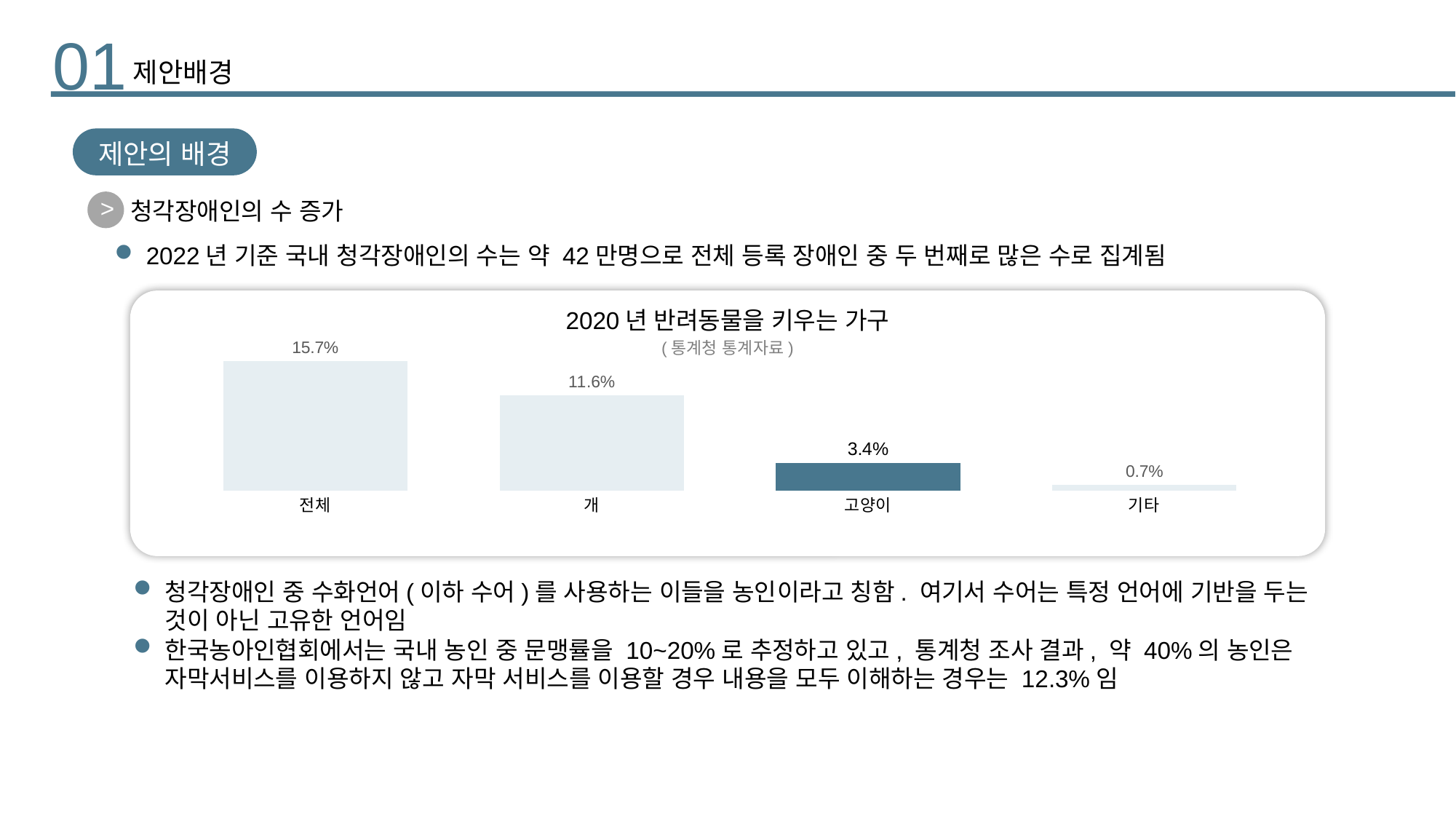

01
제안배경

제안의 배경
청각장애인의 수 증가

>
2022년 기준 국내 청각장애인의 수는 약 42만명으로 전체 등록 장애인 중 두 번째로 많은 수로 집계됨

2020년 반려동물을 키우는 가구

### Chart

| Category | 전국 |
|---|---|
| 전체 | 0.157 |
| 개 | 0.116 |
| 고양이 | 0.034 |
| 기타 | 0.007 |
(통계청 통계자료)
청각장애인 중 수화언어(이하 수어)를 사용하는 이들을 농인이라고 칭함. 여기서 수어는 특정 언어에 기반을 두는 것이 아닌 고유한 언어임
한국농아인협회에서는 국내 농인 중 문맹률을 10~20%로 추정하고 있고, 통계청 조사 결과, 약 40%의 농인은 자막서비스를 이용하지 않고 자막 서비스를 이용할 경우 내용을 모두 이해하는 경우는 12.3%임